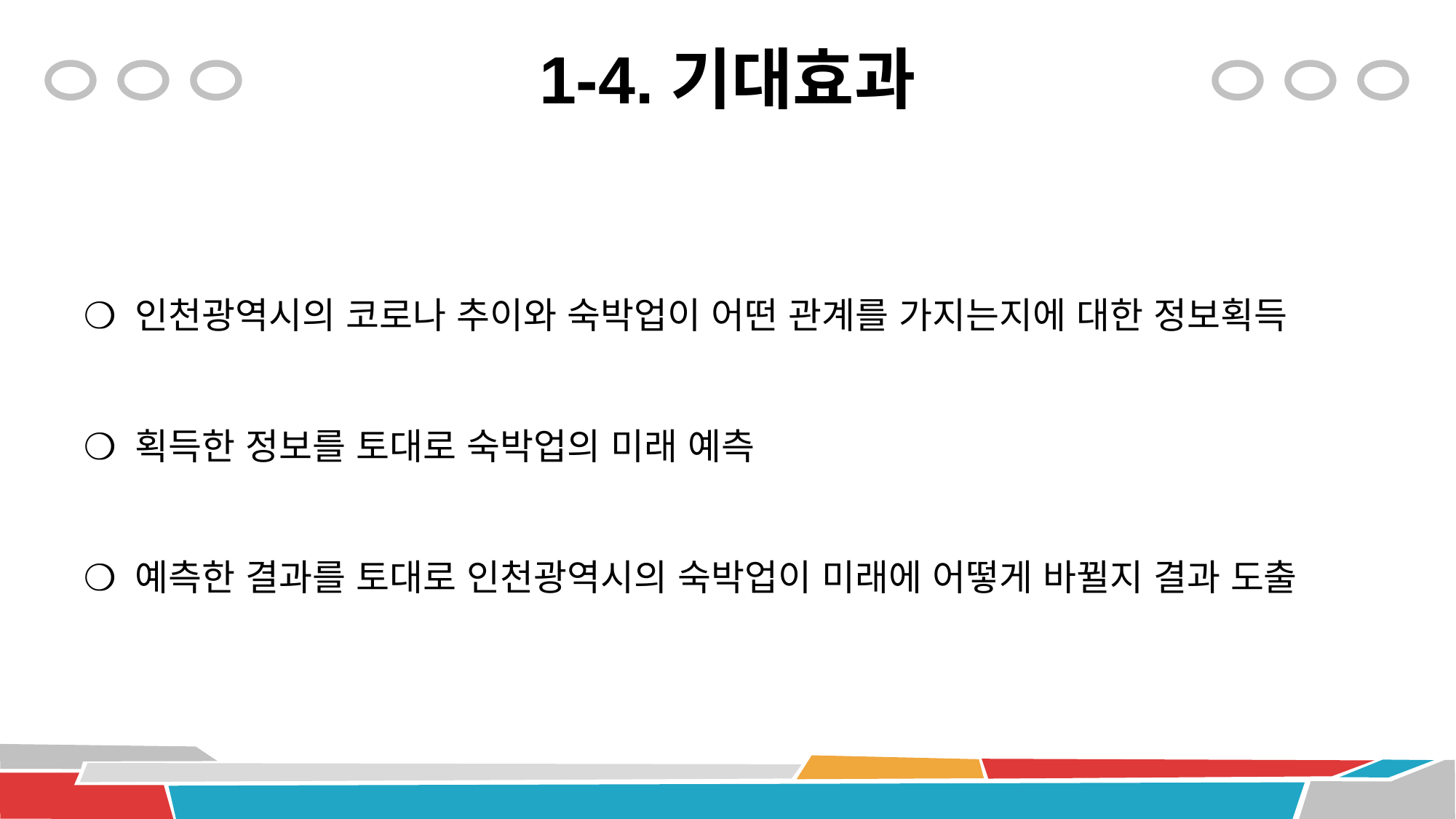

# 1-4.기대효과
❍ 인천광역시의 코로나 추이와 숙박업이 어떤 관계를 가지는지에 대한 정보획득

❍ 획득한 정보를 토대로 숙박업의 미래 예측

❍ 예측한 결과를 토대로 인천광역시의 숙박업이 미래에 어떻게 바뀔지 결과 도출